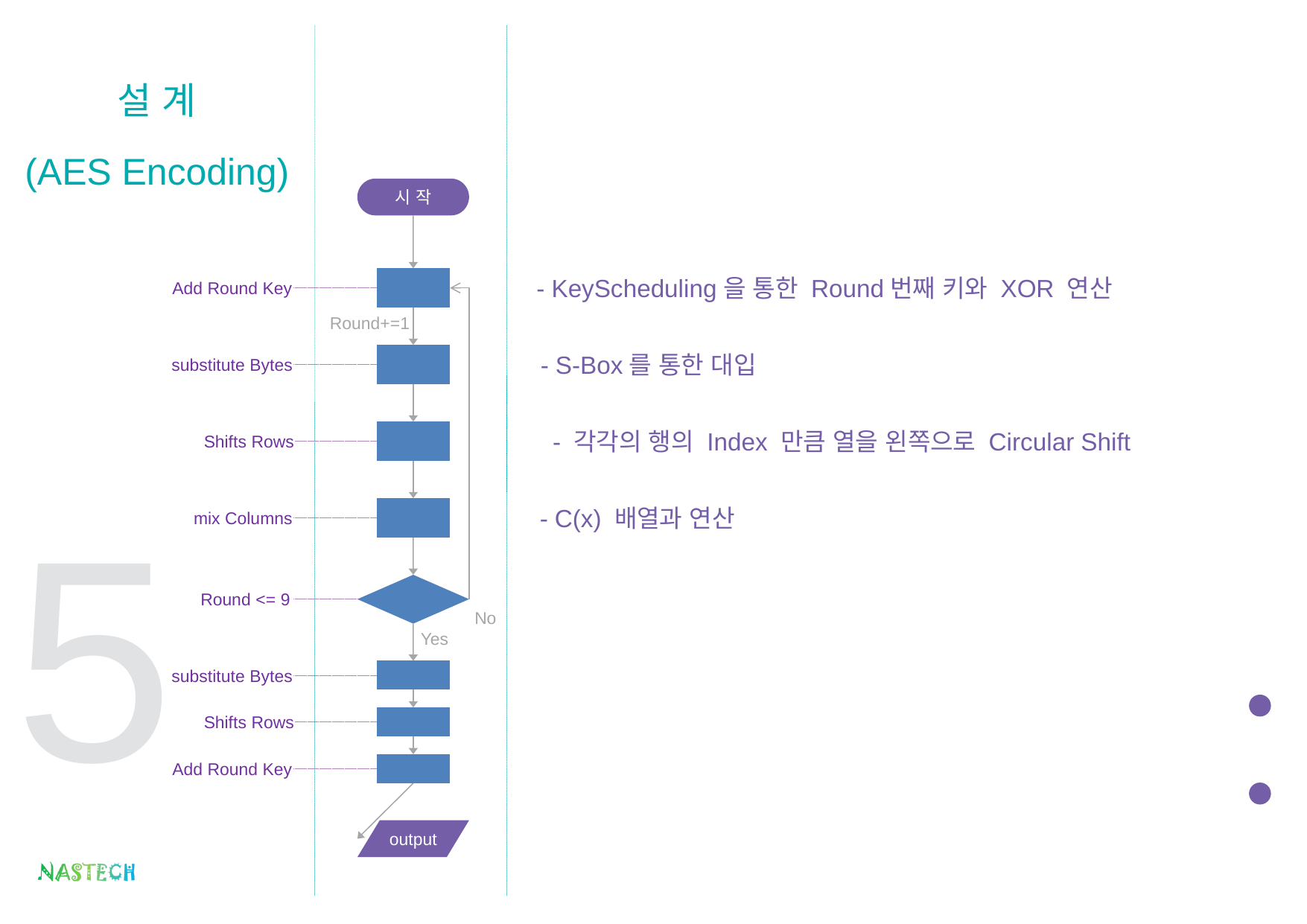

설 계
(AES Encoding)
시 작

Add Round Key
- KeyScheduling을 통한 Round번째 키와 XOR 연산
No
Yes
Round+=1

substitute Bytes
- S-Box를 통한 대입

Shifts Rows
- 각각의 행의 Index 만큼 열을 왼쪽으로 Circular Shift
5

mix Columns
- C(x) 배열과 연산

Round <= 9

substitute Bytes

Shifts Rows

Add Round Key
output